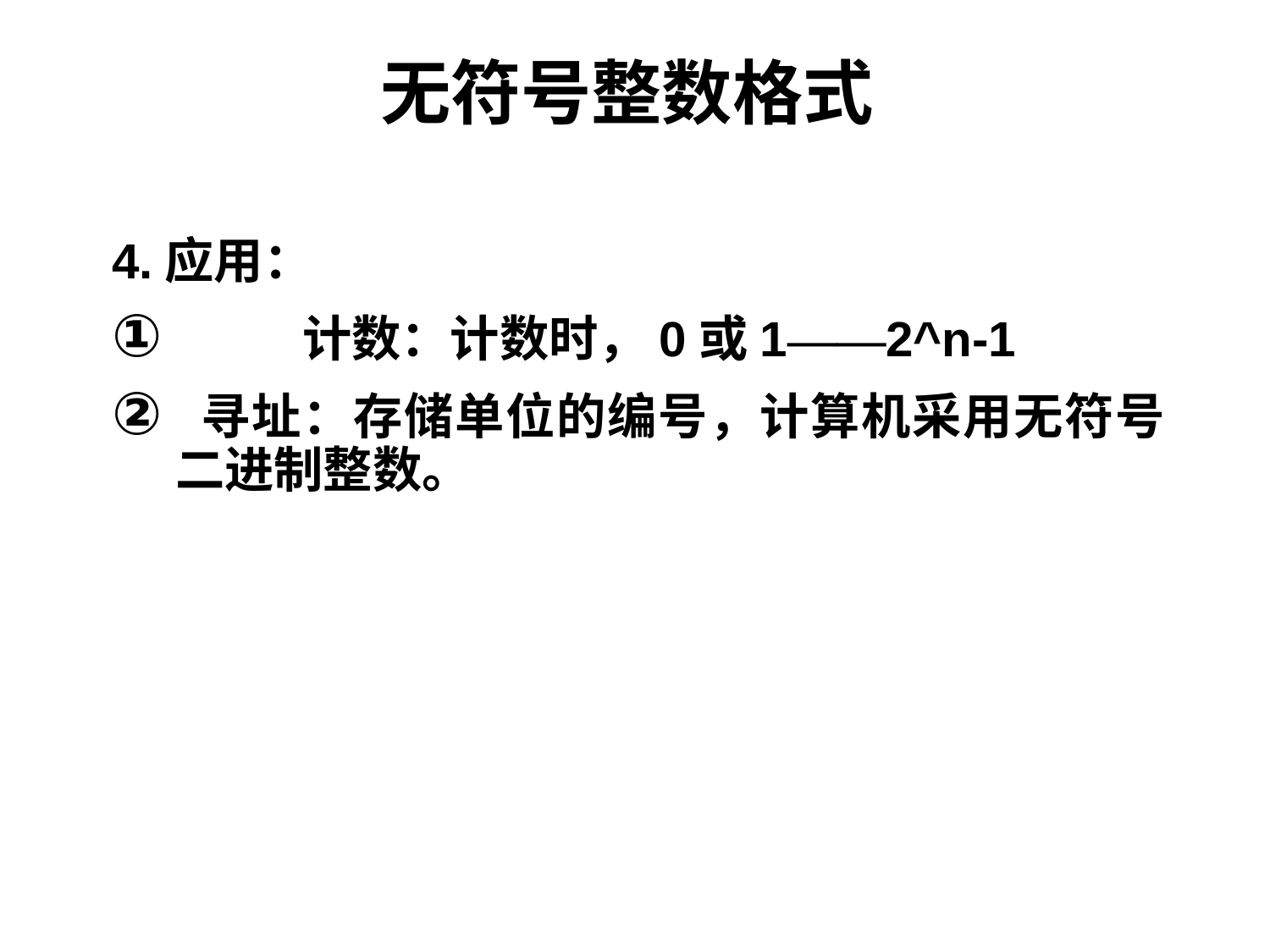

# 无符号整数格式

4.应用：
	计数：计数时，0或1——2^n-1
 寻址：存储单位的编号，计算机采用无符号二进制整数。